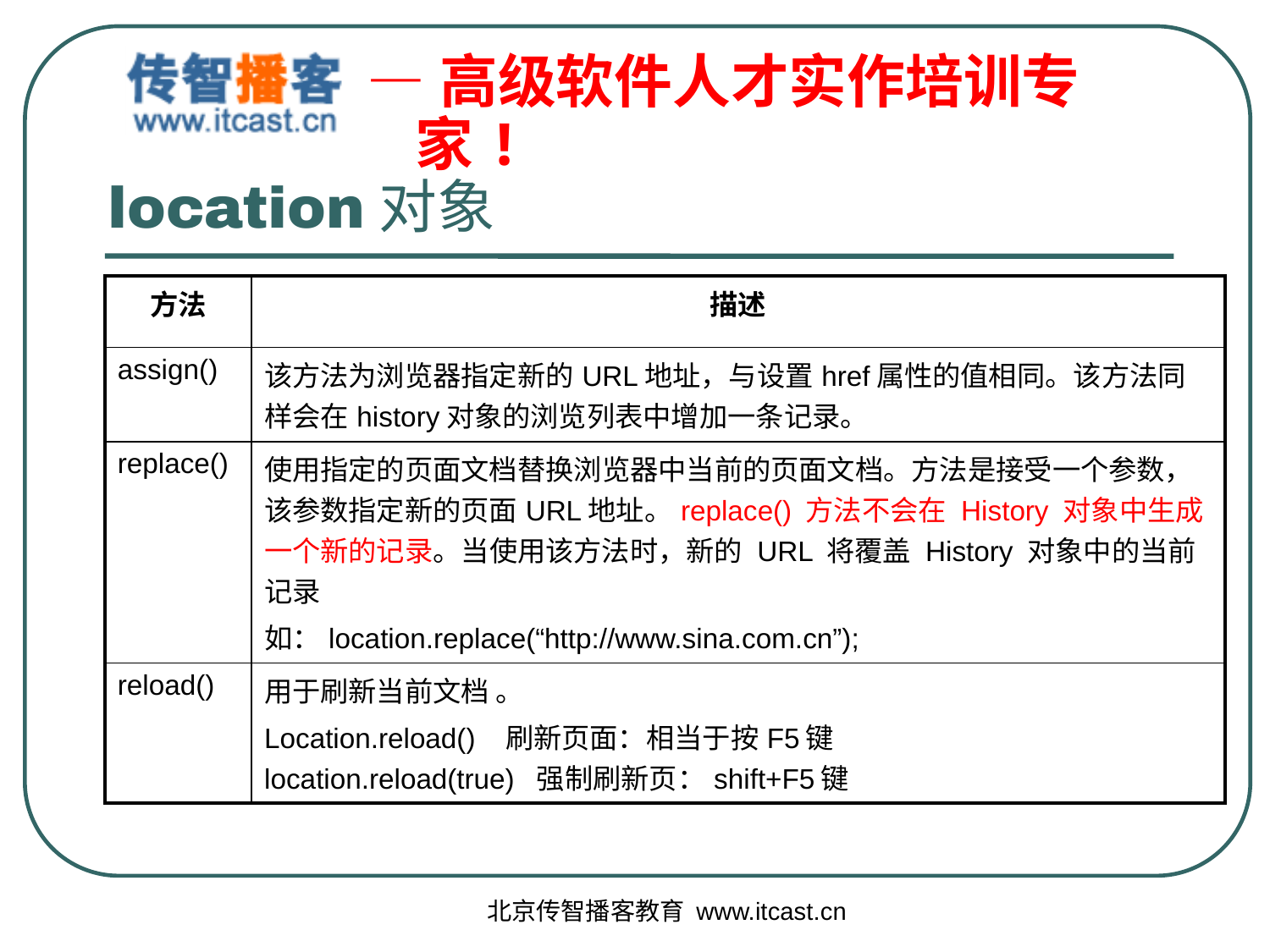

location对象
| 方法 | 描述 |
| --- | --- |
| assign() | 该方法为浏览器指定新的URL地址，与设置href属性的值相同。该方法同样会在history对象的浏览列表中增加一条记录。 |
| replace() | 使用指定的页面文档替换浏览器中当前的页面文档。方法是接受一个参数，该参数指定新的页面URL地址。replace() 方法不会在 History 对象中生成一个新的记录。当使用该方法时，新的 URL 将覆盖 History 对象中的当前记录 如：location.replace(“http://www.sina.com.cn”); |
| reload() | 用于刷新当前文档 。 Location.reload() 刷新页面：相当于按F5键 location.reload(true) 强制刷新页：shift+F5键 |